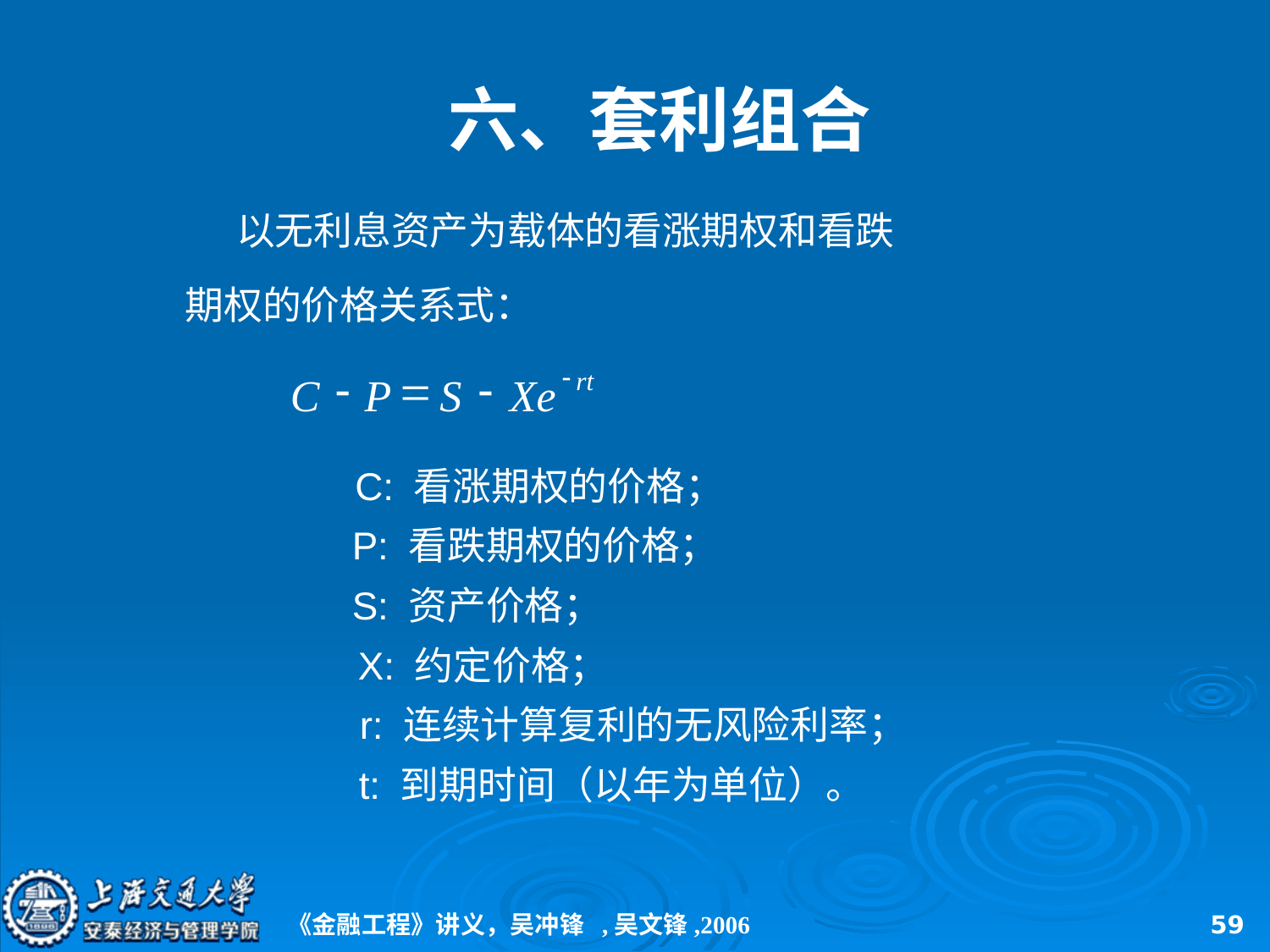

# 六、套利组合
以无利息资产为载体的看涨期权和看跌

期权的价格关系式：

−
−
=
−
rt
C
P
S
Xe

C: 看涨期权的价格；

P: 看跌期权的价格；

S: 资产价格；

X: 约定价格；

r: 连续计算复利的无风险利率；

t: 到期时间（以年为单位）。